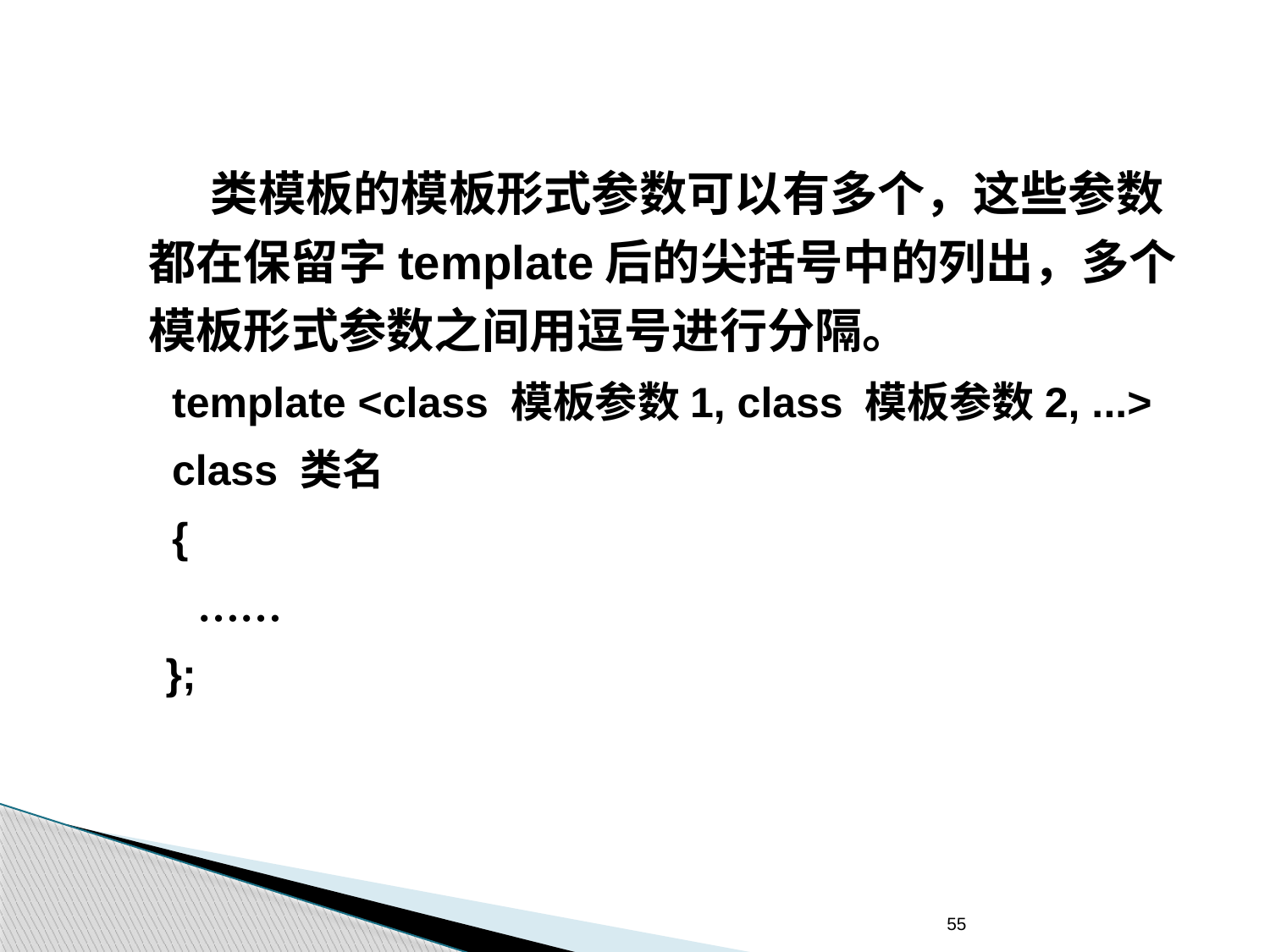

类模板的模板形式参数可以有多个，这些参数都在保留字template后的尖括号中的列出，多个模板形式参数之间用逗号进行分隔。
     template <class 模板参数1, class 模板参数2, ...>
     class 类名
     {
        ……
     };
55